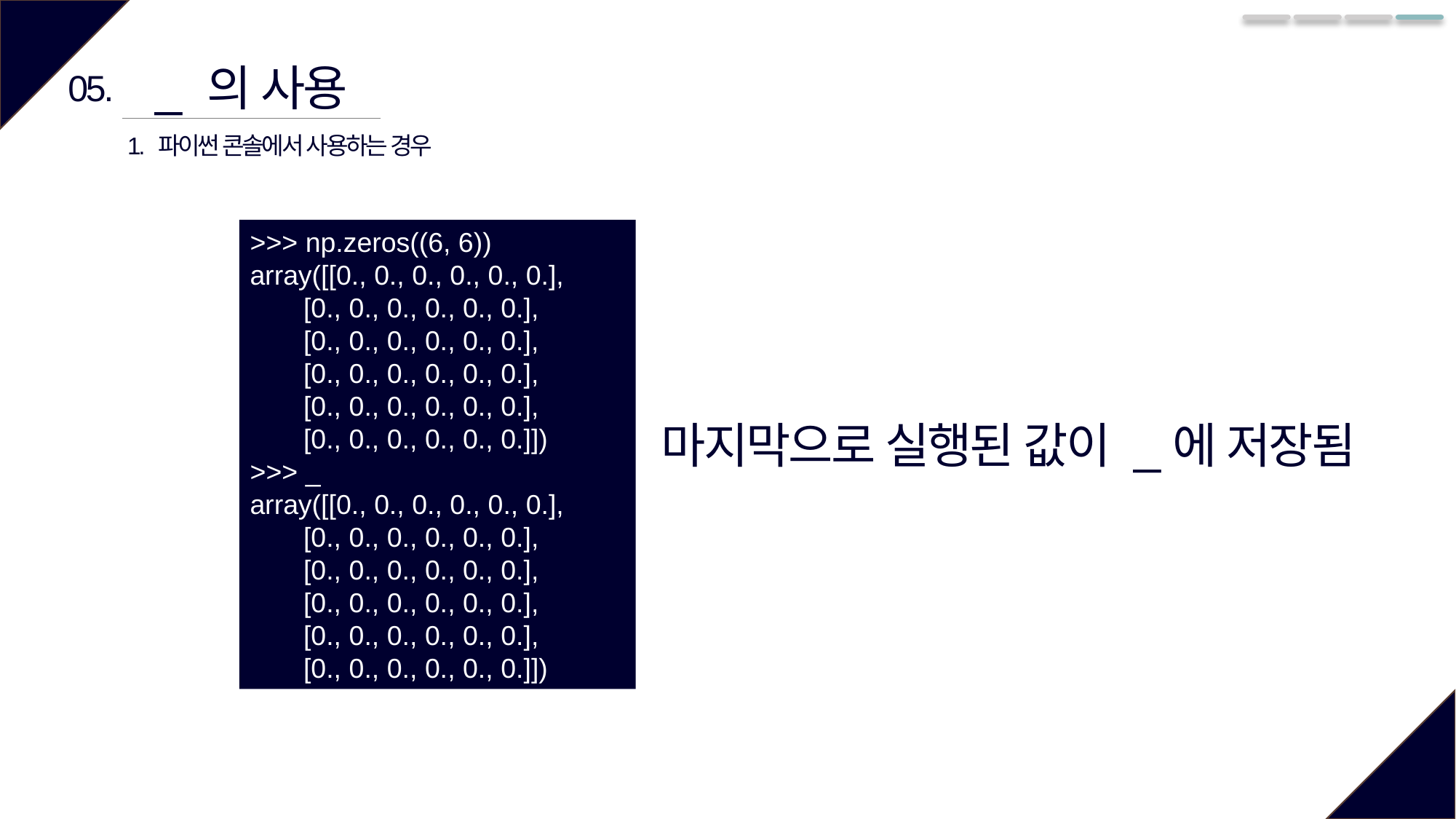

_ 의 사용
05.
1. 파이썬 콘솔에서 사용하는 경우
>>> np.zeros((6, 6))
array([[0., 0., 0., 0., 0., 0.],
       [0., 0., 0., 0., 0., 0.],
       [0., 0., 0., 0., 0., 0.],
       [0., 0., 0., 0., 0., 0.],
       [0., 0., 0., 0., 0., 0.],
       [0., 0., 0., 0., 0., 0.]])
>>> _
array([[0., 0., 0., 0., 0., 0.],
       [0., 0., 0., 0., 0., 0.],
       [0., 0., 0., 0., 0., 0.],
       [0., 0., 0., 0., 0., 0.],
       [0., 0., 0., 0., 0., 0.],
       [0., 0., 0., 0., 0., 0.]])
마지막으로 실행된 값이 _에 저장됨